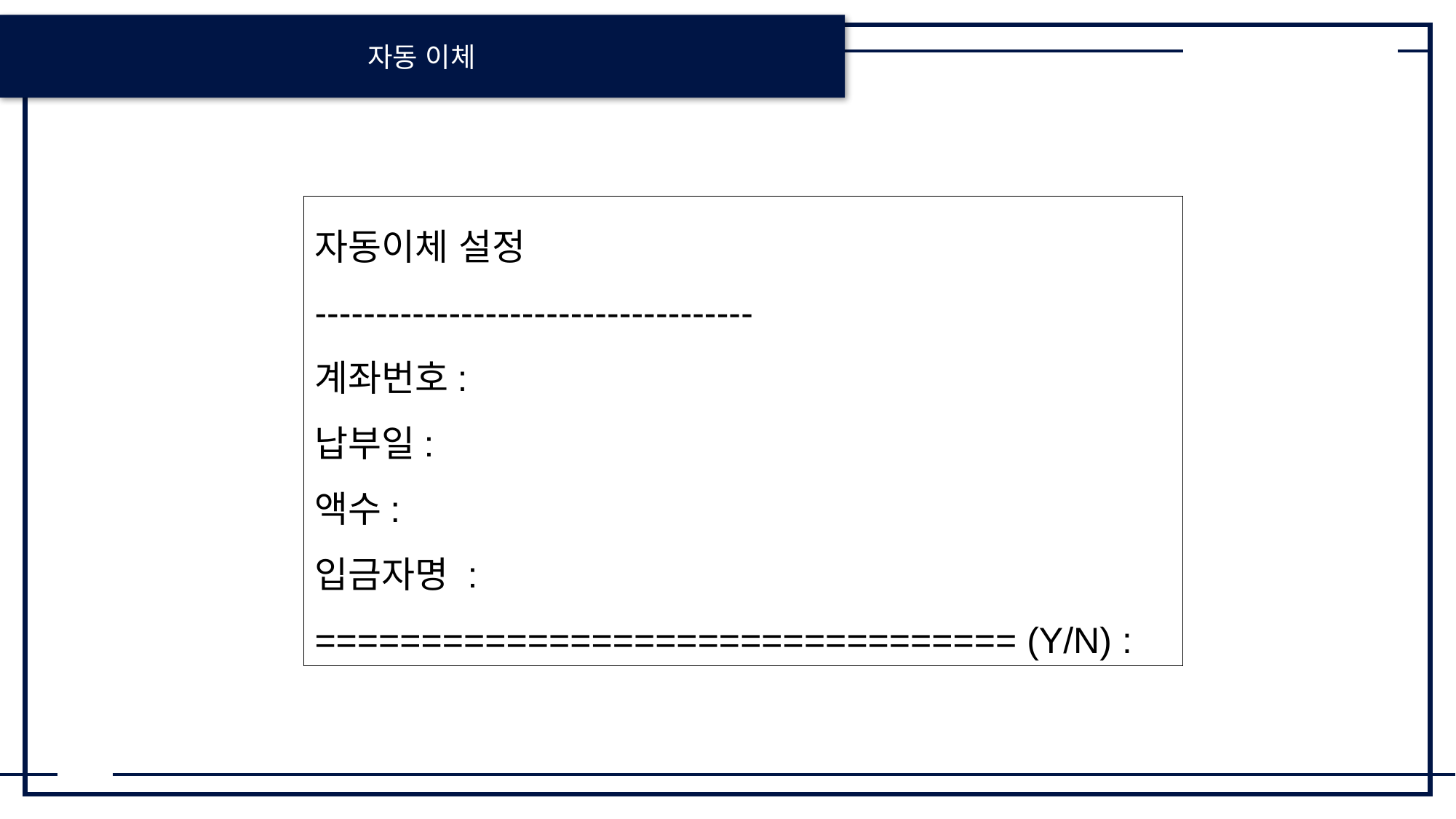

자동 이체

자동이체 설정
------------------------------------
계좌번호:
납부일:
액수:
입금자명 :
================================= (Y/N) :